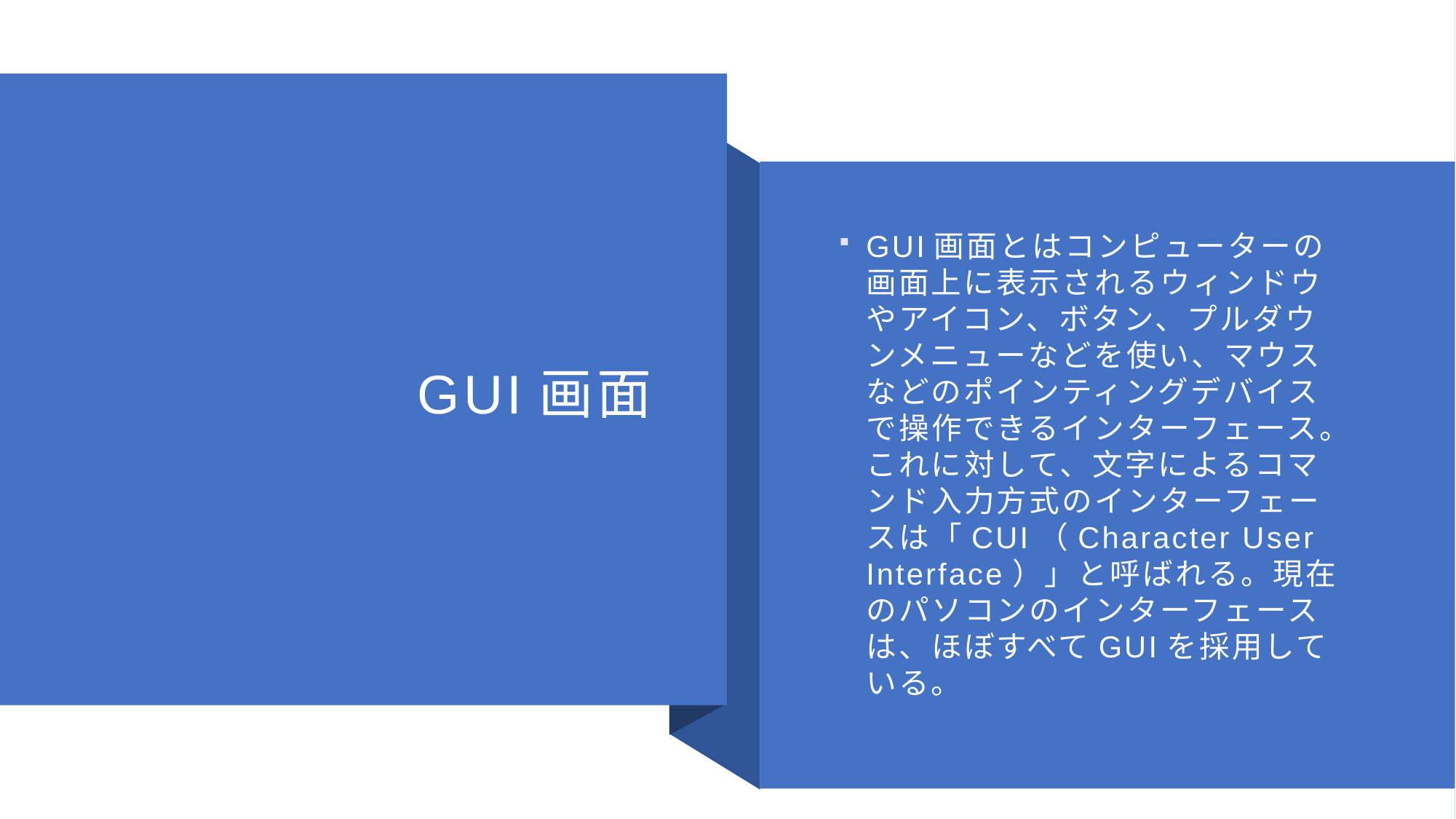

# GUI画面

GUI画面とはコンピューターの画面上に表示されるウィンドウやアイコン、ボタン、プルダウンメニューなどを使い、マウスなどのポインティングデバイスで操作できるインターフェース。これに対して、文字によるコマンド入力方式のインターフェースは「CUI（Character User Interface）」と呼ばれる。現在のパソコンのインターフェースは、ほぼすべてGUIを採用している。